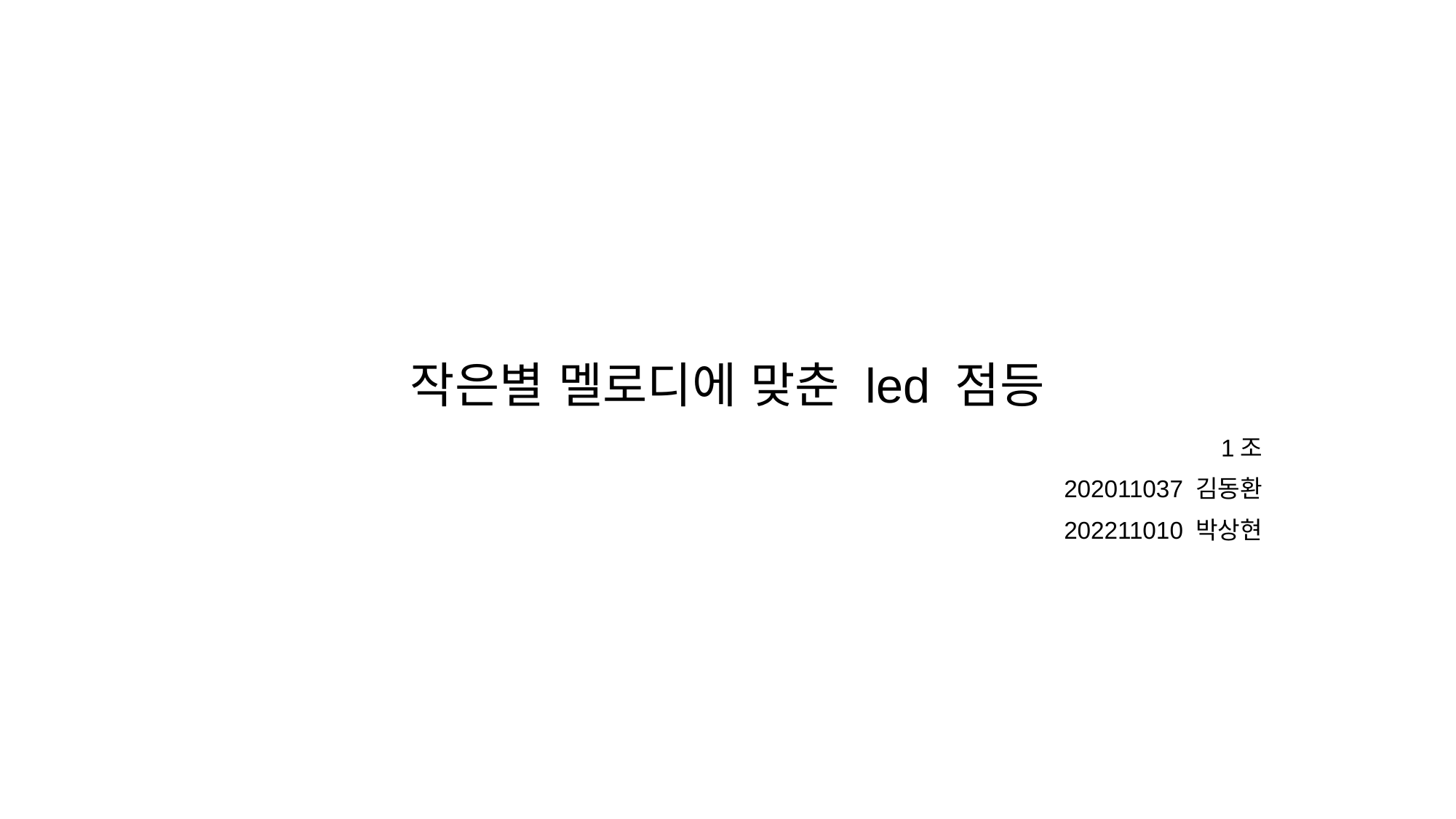

# 작은별 멜로디에 맞춘 led 점등
1조
202011037 김동환
202211010 박상현